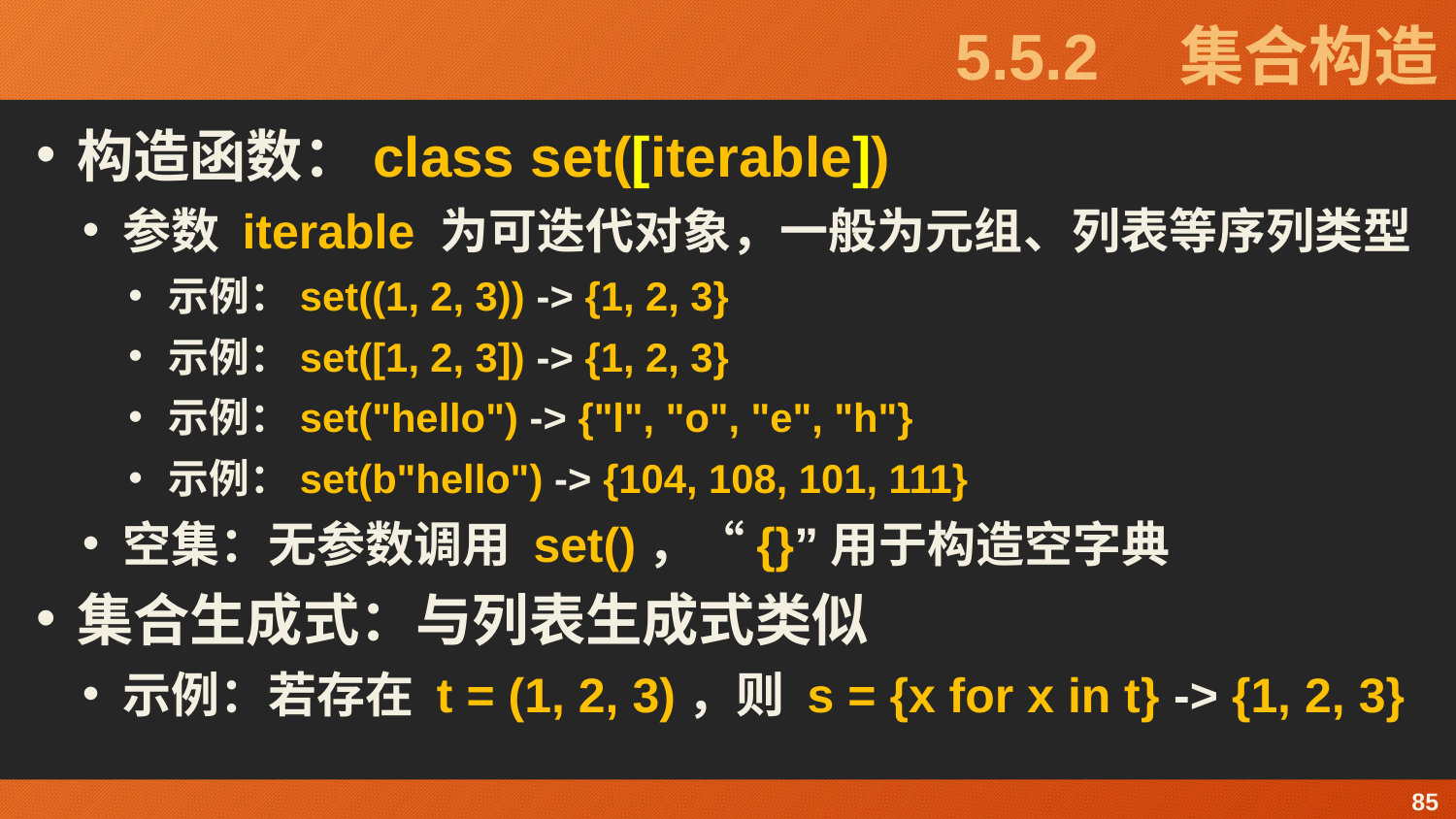

# 5.5.2　集合构造
构造函数：class set([iterable])
参数 iterable 为可迭代对象，一般为元组、列表等序列类型
示例：set((1, 2, 3)) -> {1, 2, 3}
示例：set([1, 2, 3]) -> {1, 2, 3}
示例：set("hello") -> {"l", "o", "e", "h"}
示例：set(b"hello") -> {104, 108, 101, 111}
空集：无参数调用 set()，“{}”用于构造空字典
集合生成式：与列表生成式类似
示例：若存在 t = (1, 2, 3)，则 s = {x for x in t} -> {1, 2, 3}
85